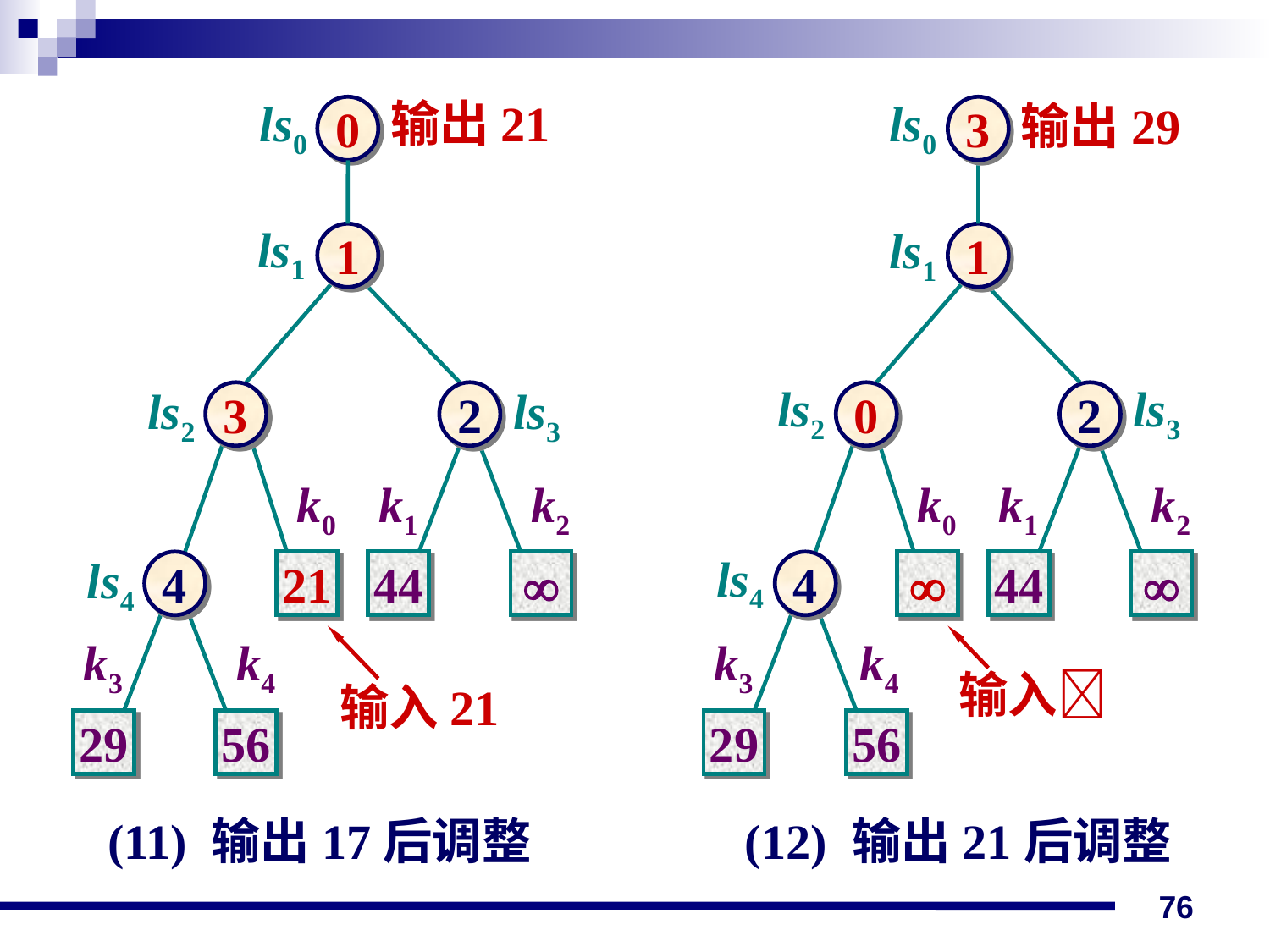

ls0
输出21
ls0
输出29
0
3

ls1
ls1
1
1

ls2
ls3
ls2
ls3
3
2
0
2

k0
k1
k2
k0
k1
k2
ls4
ls4
4
21
44
∞
4
∞
44
∞

k3
k4

k3
k4

输入∞
输入21
29
56
29
56
(11) 输出17后调整                  (12) 输出21后调整
76